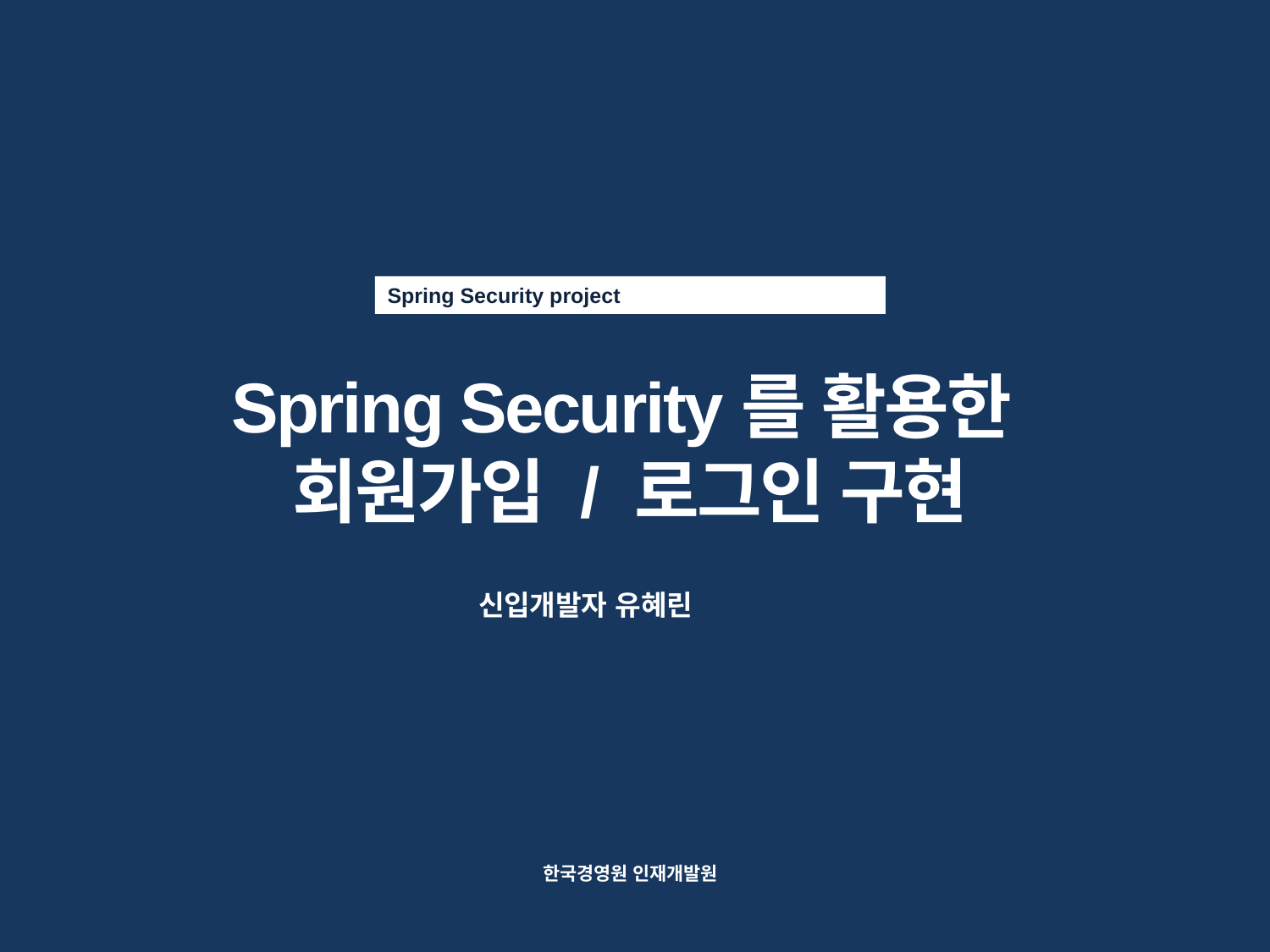

Spring Security project
Spring Security를 활용한
회원가입 / 로그인 구현
신입개발자 유혜린
한국경영원 인재개발원